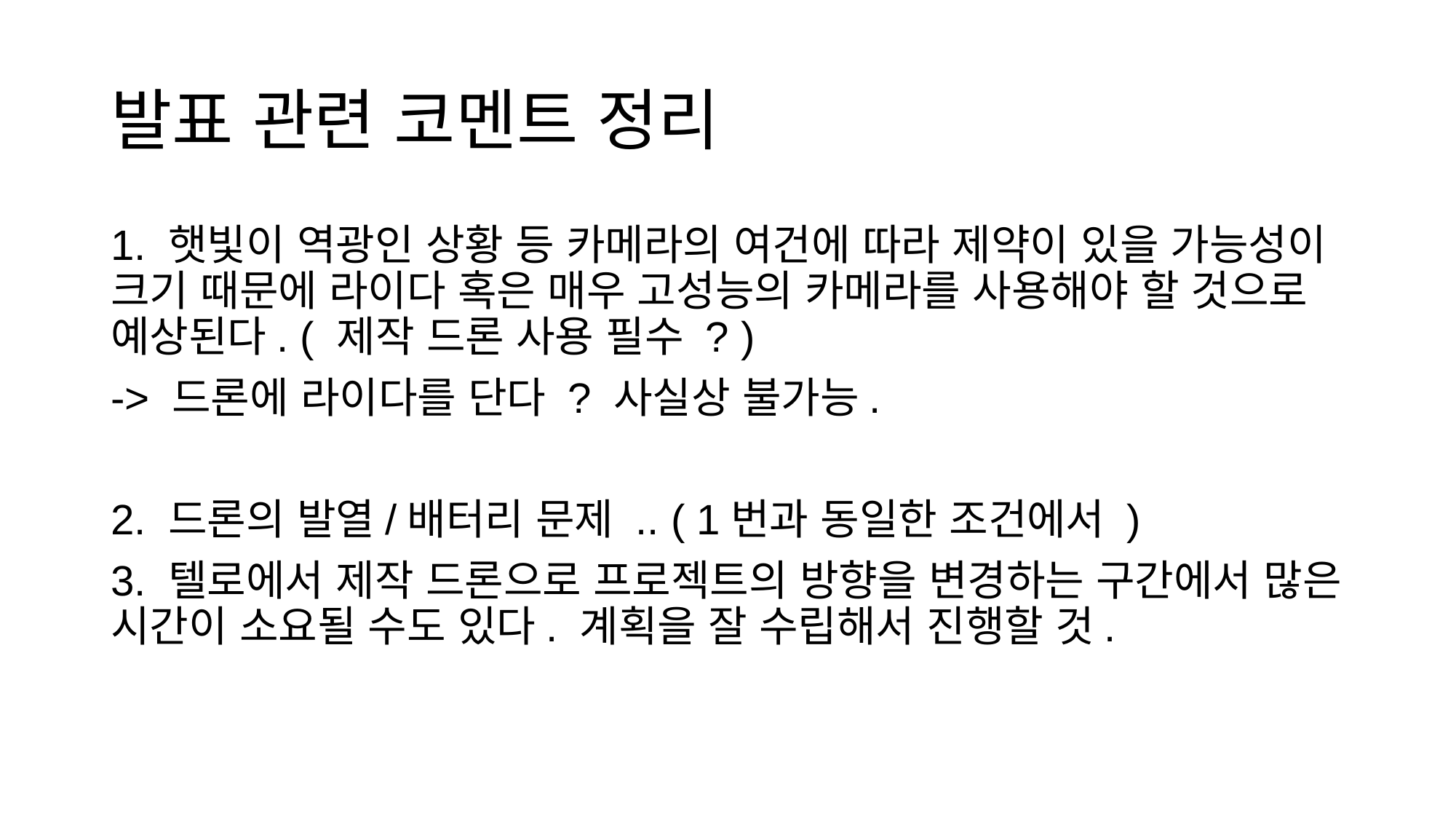

# 발표 관련 코멘트 정리
1. 햇빛이 역광인 상황 등 카메라의 여건에 따라 제약이 있을 가능성이 크기 때문에 라이다 혹은 매우 고성능의 카메라를 사용해야 할 것으로 예상된다. ( 제작 드론 사용 필수 ? )
-> 드론에 라이다를 단다 ? 사실상 불가능.

2. 드론의 발열/배터리 문제 .. ( 1번과 동일한 조건에서 )
3. 텔로에서 제작 드론으로 프로젝트의 방향을 변경하는 구간에서 많은 시간이 소요될 수도 있다. 계획을 잘 수립해서 진행할 것.